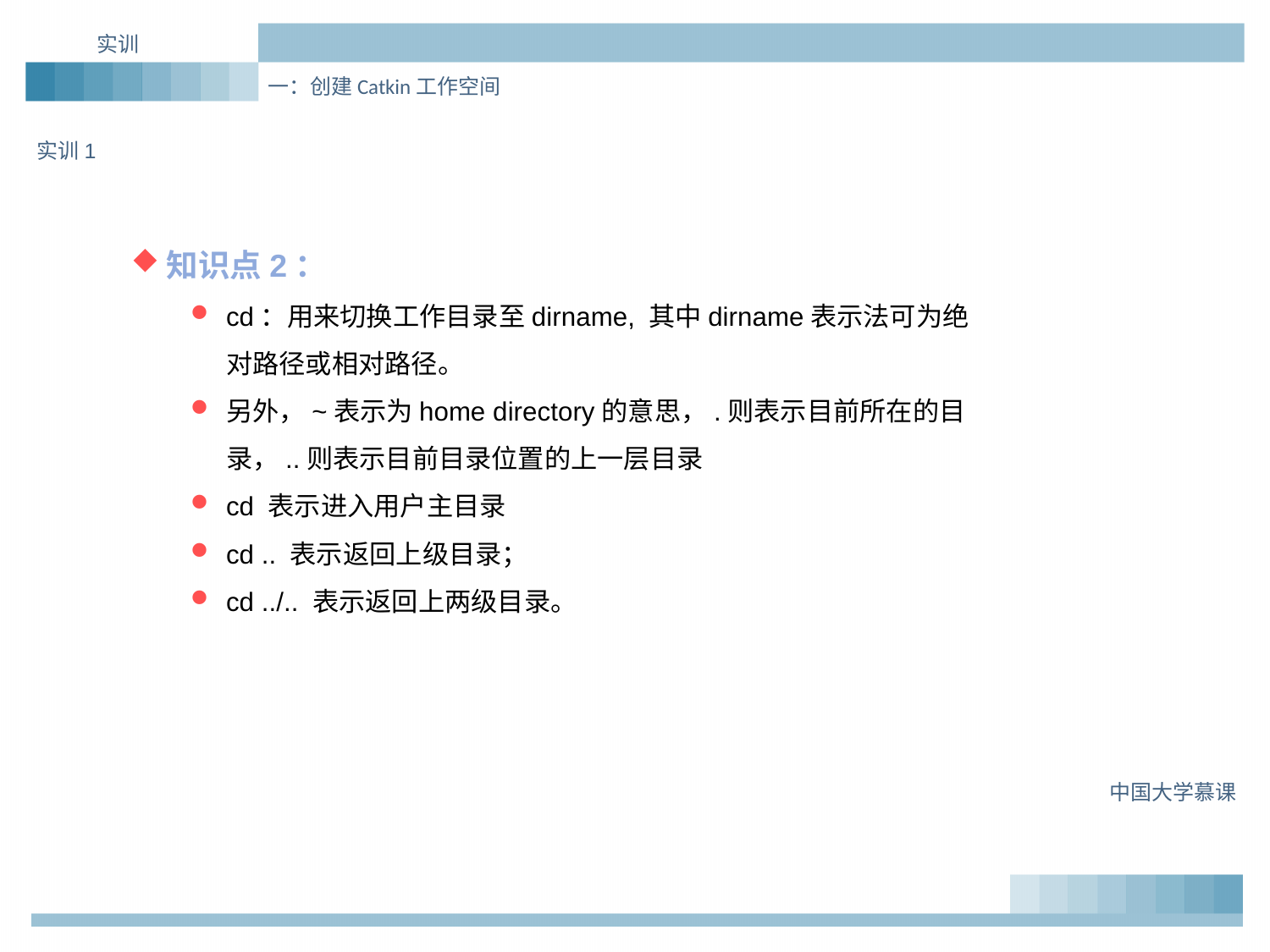

实训
一：创建Catkin工作空间
实训1

知识点2：
cd：用来切换工作目录至dirname, 其中dirname表示法可为绝对路径或相对路径。
另外，~表示为home directory的意思，.则表示目前所在的目录，..则表示目前目录位置的上一层目录
cd 表示进入用户主目录
cd .. 表示返回上级目录；
cd ../.. 表示返回上两级目录。

中国大学慕课